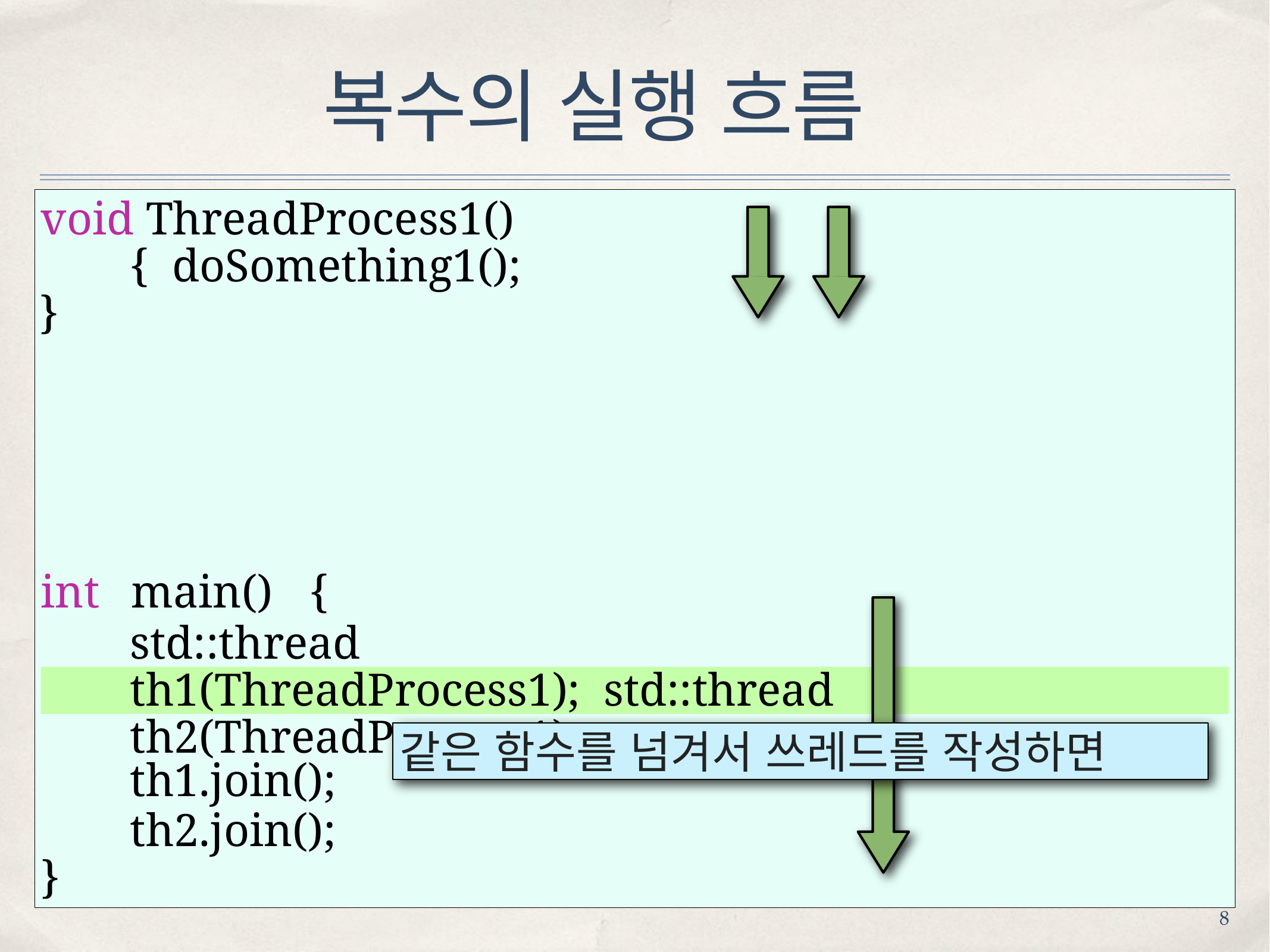

# 복수의 실행 흐름

void ThreadProcess1()	{  doSomething1();
}

int	main()	{
std::thread	th1(ThreadProcess1);  std::thread	th2(ThreadProcess1);

같은 함수를 넘겨서 쓰레드를 작성하면
th1.join();
th2.join();
}
8